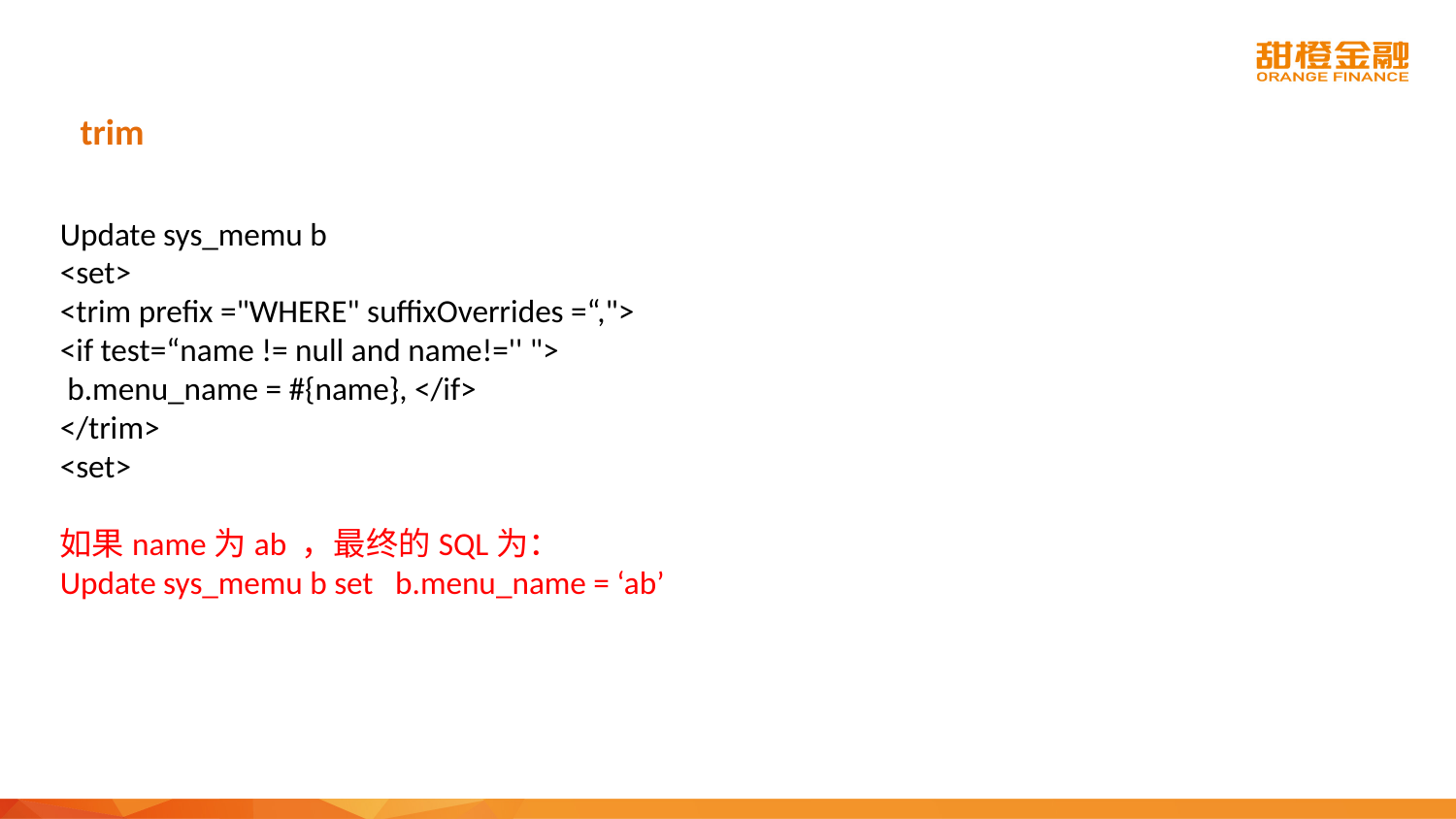

# trim
Update sys_memu b
<set>
<trim prefix ="WHERE" suffixOverrides =“,">
<if test=“name != null and name!='' ">
 b.menu_name = #{name}, </if>
</trim>
<set>

如果name为ab ，最终的SQL为：
Update sys_memu b set   b.menu_name = ‘ab’